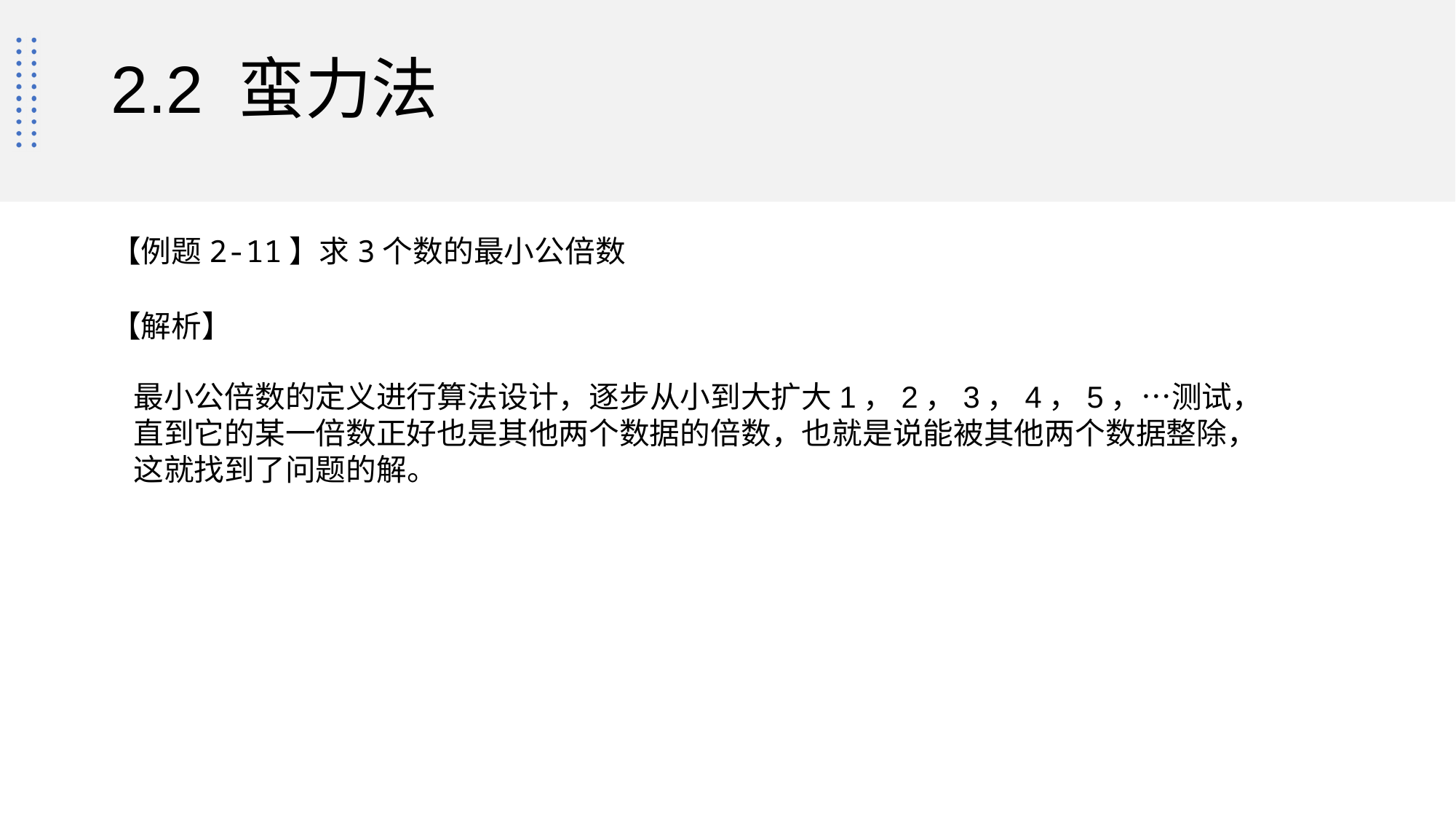

# 2.2 蛮力法
【例题2-11】求3个数的最小公倍数
【解析】
最小公倍数的定义进行算法设计，逐步从小到大扩大1，2，3，4，5，…测试，直到它的某一倍数正好也是其他两个数据的倍数，也就是说能被其他两个数据整除，这就找到了问题的解。